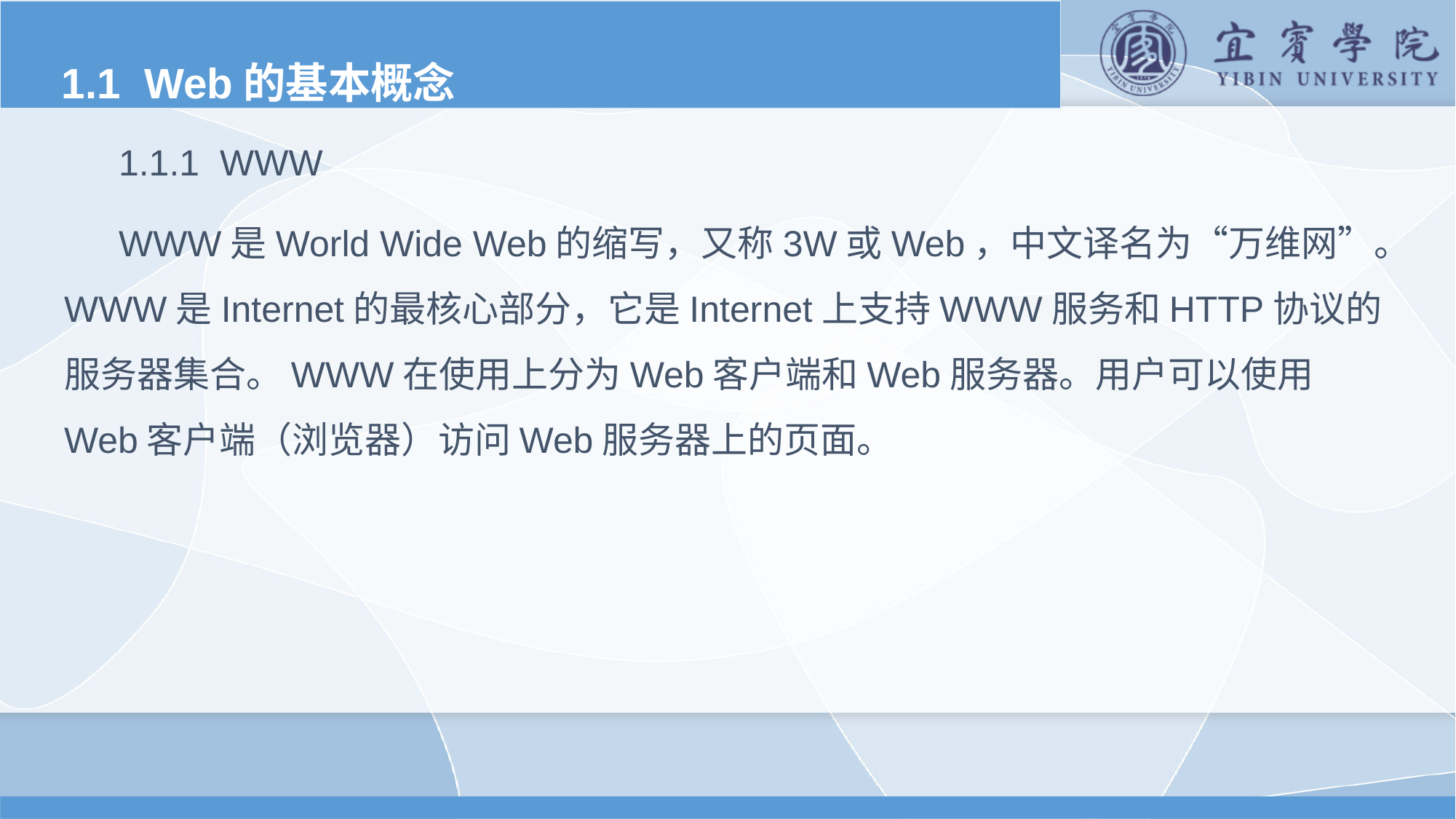

1.1  Web的基本概念
1.1.1  WWW
WWW是World Wide Web的缩写，又称3W或Web，中文译名为“万维网”。WWW是Internet的最核心部分，它是Internet上支持WWW服务和HTTP协议的服务器集合。WWW在使用上分为Web客户端和Web服务器。用户可以使用Web客户端（浏览器）访问Web服务器上的页面。